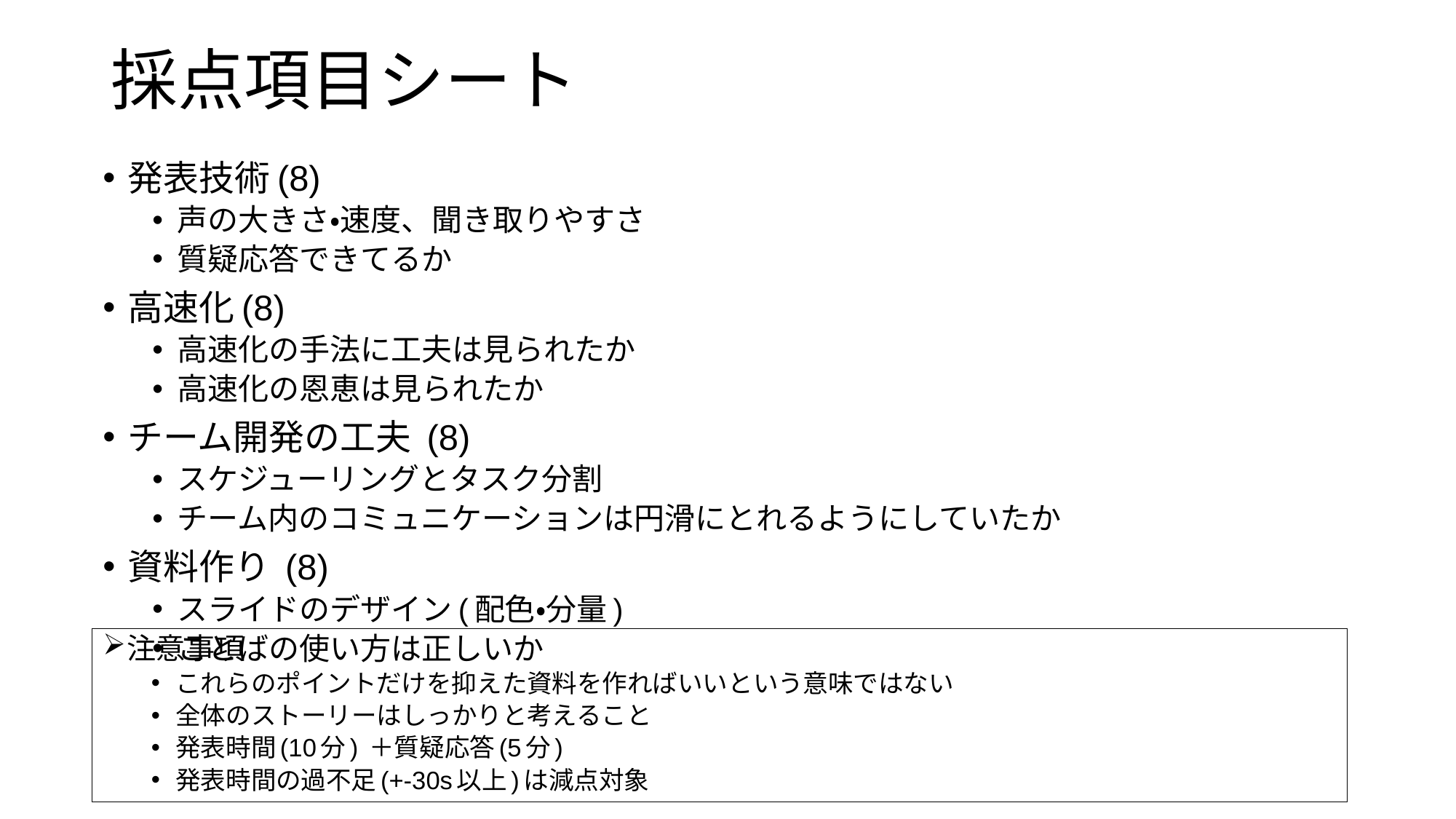

# 採点項目シート
発表技術(8)
声の大きさ・速度、聞き取りやすさ
質疑応答できてるか
高速化(8)
高速化の手法に工夫は見られたか
高速化の恩恵は見られたか
チーム開発の工夫 (8)
スケジューリングとタスク分割
チーム内のコミュニケーションは円滑にとれるようにしていたか
資料作り (8)
スライドのデザイン(配色・分量)
ことばの使い方は正しいか
注意事項
これらのポイントだけを抑えた資料を作ればいいという意味ではない
全体のストーリーはしっかりと考えること
発表時間(10分) ＋質疑応答(5分)
発表時間の過不足(+-30s以上)は減点対象